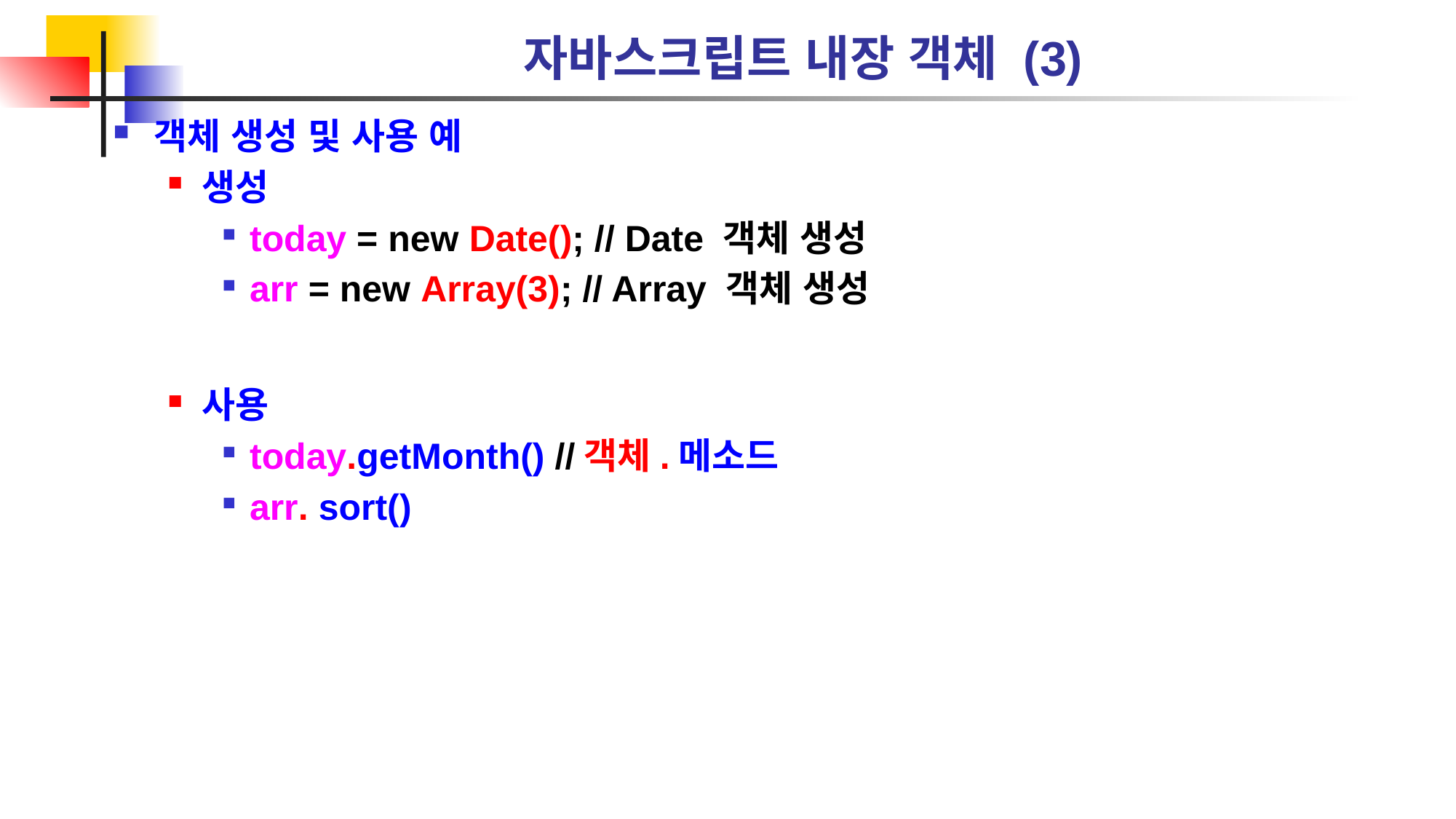

# 자바스크립트 내장 객체 (3)
객체 생성 및 사용 예
생성
today = new Date(); // Date 객체 생성
arr = new Array(3); // Array 객체 생성

사용
today.getMonth() //객체.메소드
arr. sort()